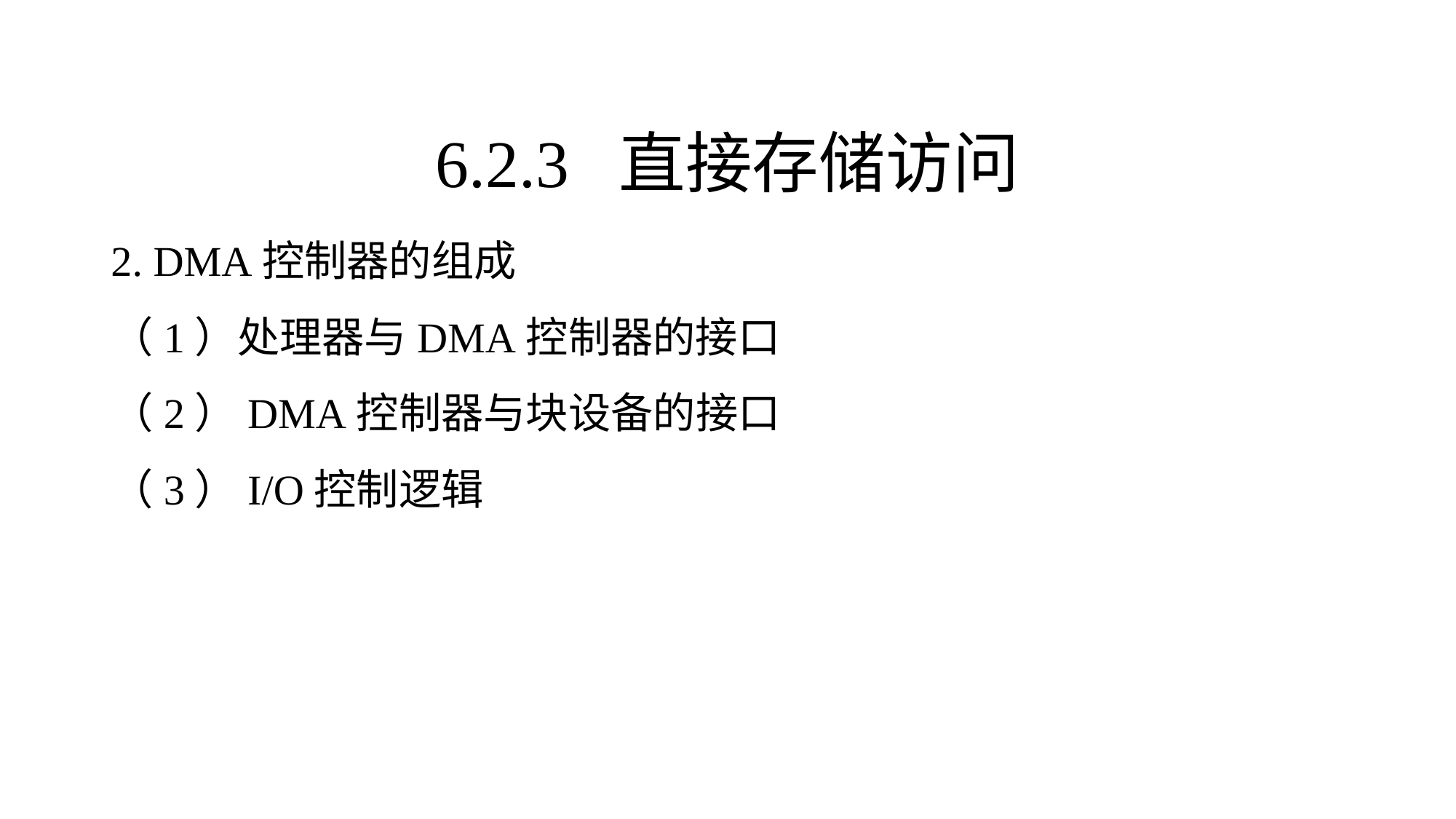

2. DMA控制器的组成
（1）处理器与DMA控制器的接口
（2）DMA控制器与块设备的接口
（3）I/O控制逻辑
6.2.3  直接存储访问
7